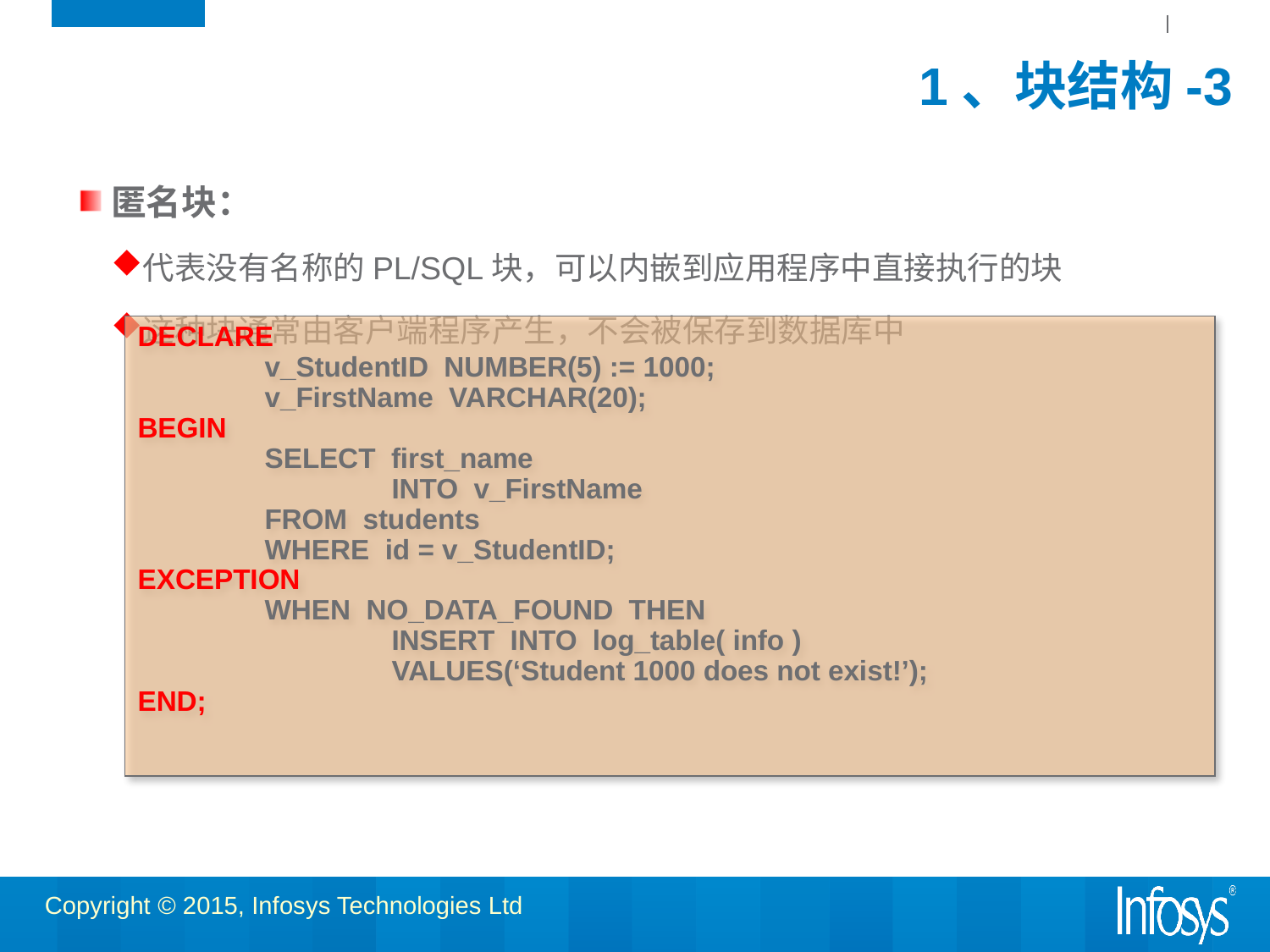

# 1、块结构-3
匿名块：
代表没有名称的PL/SQL块，可以内嵌到应用程序中直接执行的块
这种块通常由客户端程序产生，不会被保存到数据库中
DECLARE
	v_StudentID  NUMBER(5) := 1000;
	v_FirstName  VARCHAR(20);
BEGIN
	SELECT  first_name
		INTO  v_FirstName
	FROM  students
	WHERE  id = v_StudentID;
EXCEPTION
	WHEN  NO_DATA_FOUND  THEN
		INSERT  INTO  log_table( info )
		VALUES(‘Student 1000 does not exist!’);
END;